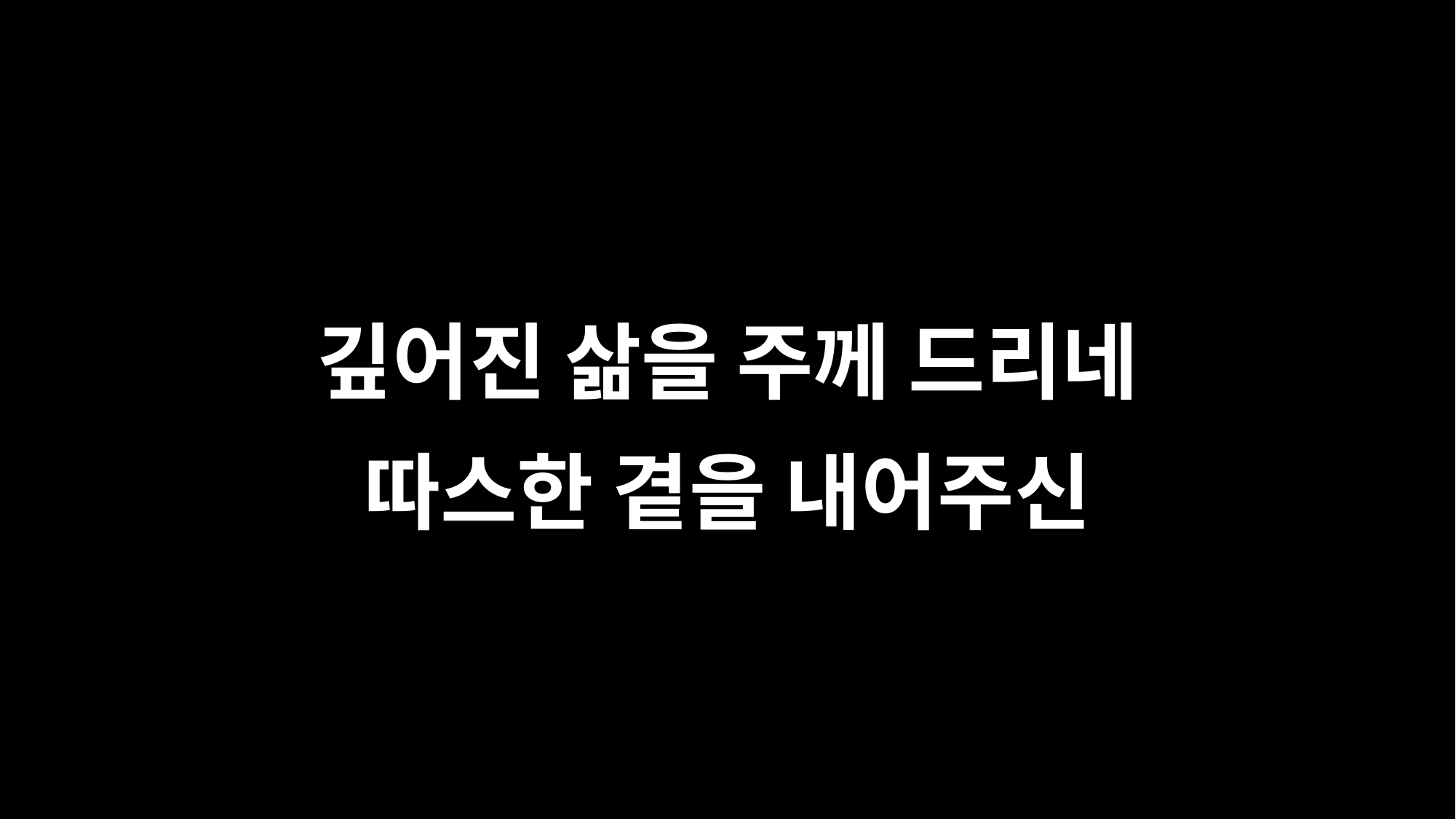

깊어진 삶을 주께 드리네
따스한 곁을 내어주신